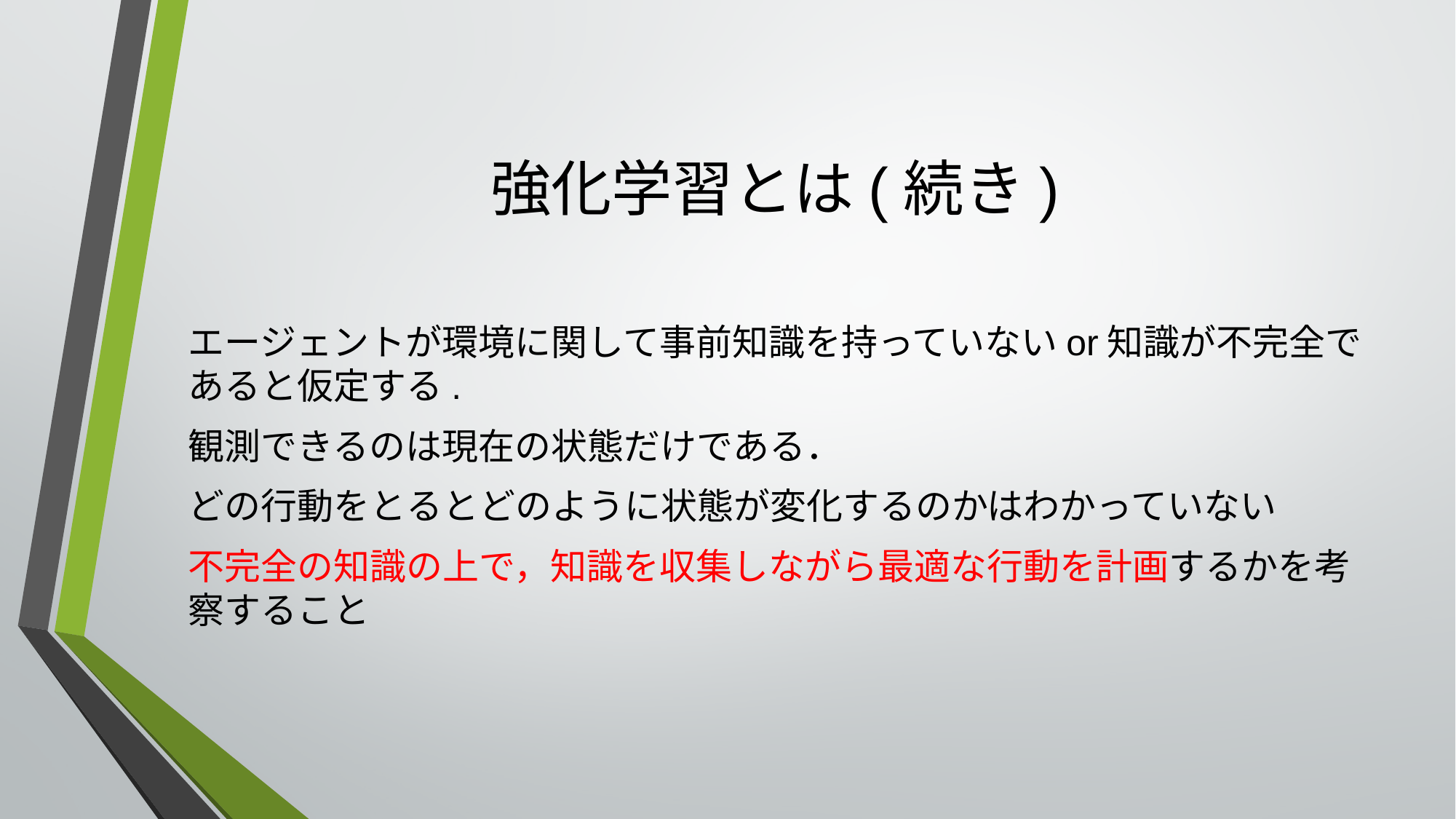

# 強化学習とは(続き)
エージェントが環境に関して事前知識を持っていないor知識が不完全であると仮定する.
観測できるのは現在の状態だけである．
どの行動をとるとどのように状態が変化するのかはわかっていない
不完全の知識の上で，知識を収集しながら最適な行動を計画するかを考察すること